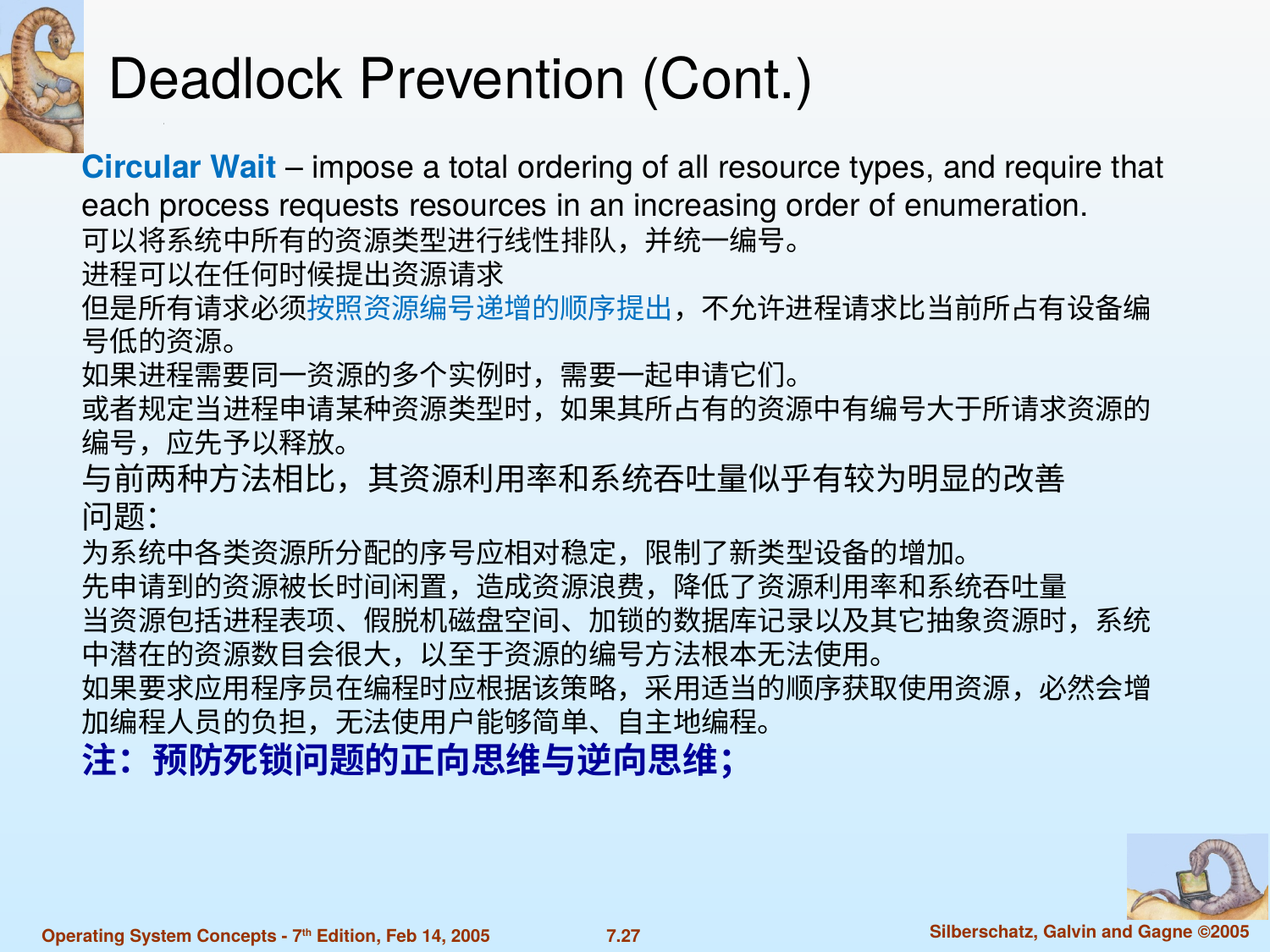

Deadlock Prevention (Cont.)
Circular Wait – impose a total ordering of all resource types, and require that each process requests resources in an increasing order of enumeration.
可以将系统中所有的资源类型进行线性排队，并统一编号。
进程可以在任何时候提出资源请求
但是所有请求必须按照资源编号递增的顺序提出，不允许进程请求比当前所占有设备编号低的资源。
如果进程需要同一资源的多个实例时，需要一起申请它们。
或者规定当进程申请某种资源类型时，如果其所占有的资源中有编号大于所请求资源的编号，应先予以释放。
与前两种方法相比，其资源利用率和系统吞吐量似乎有较为明显的改善
问题：
为系统中各类资源所分配的序号应相对稳定，限制了新类型设备的增加。
先申请到的资源被长时间闲置，造成资源浪费，降低了资源利用率和系统吞吐量
当资源包括进程表项、假脱机磁盘空间、加锁的数据库记录以及其它抽象资源时，系统中潜在的资源数目会很大，以至于资源的编号方法根本无法使用。
如果要求应用程序员在编程时应根据该策略，采用适当的顺序获取使用资源，必然会增加编程人员的负担，无法使用户能够简单、自主地编程。
注：预防死锁问题的正向思维与逆向思维；